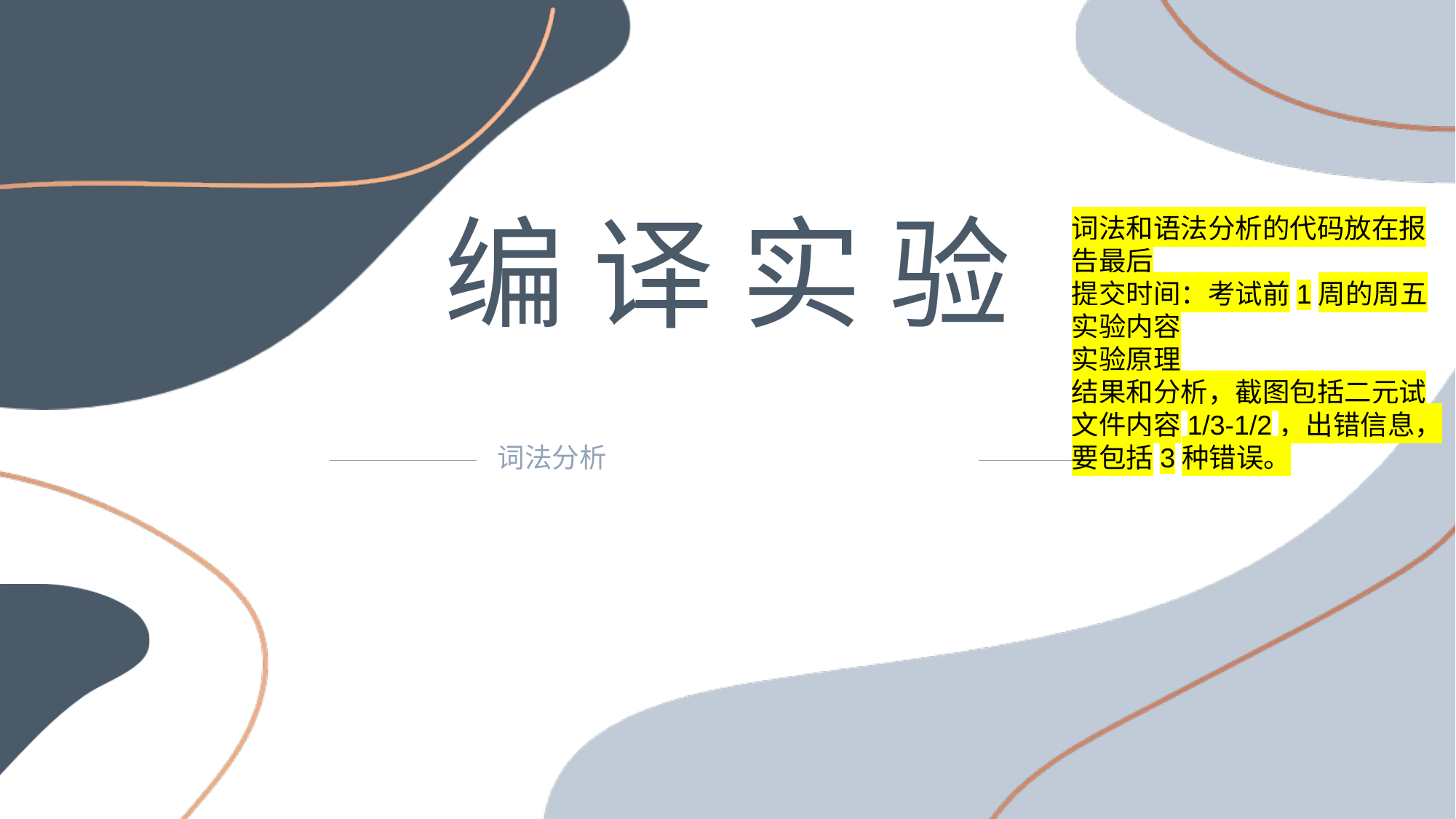

编 译 实 验

词法和语法分析的代码放在报告最后
提交时间：考试前1周的周五
实验内容
实验原理
结果和分析，截图包括二元试文件内容1/3-1/2，出错信息，要包括3种错误。
词法分析